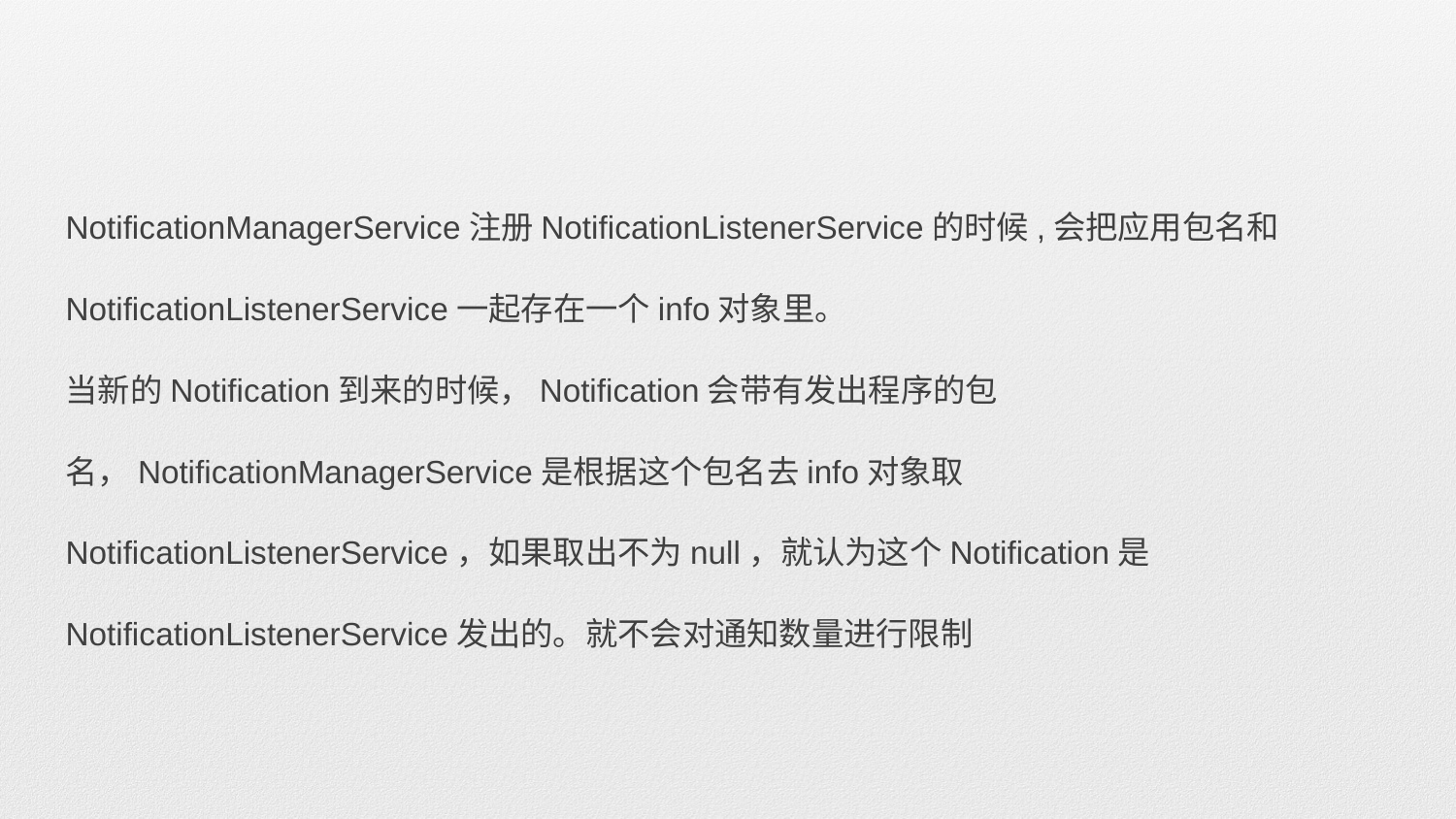

NotificationManagerService注册NotificationListenerService的时候,会把应用包名和NotificationListenerService一起存在一个info对象里。
当新的Notification到来的时候，Notification会带有发出程序的包名，NotificationManagerService是根据这个包名去info对象取NotificationListenerService，如果取出不为null，就认为这个Notification是NotificationListenerService发出的。就不会对通知数量进行限制